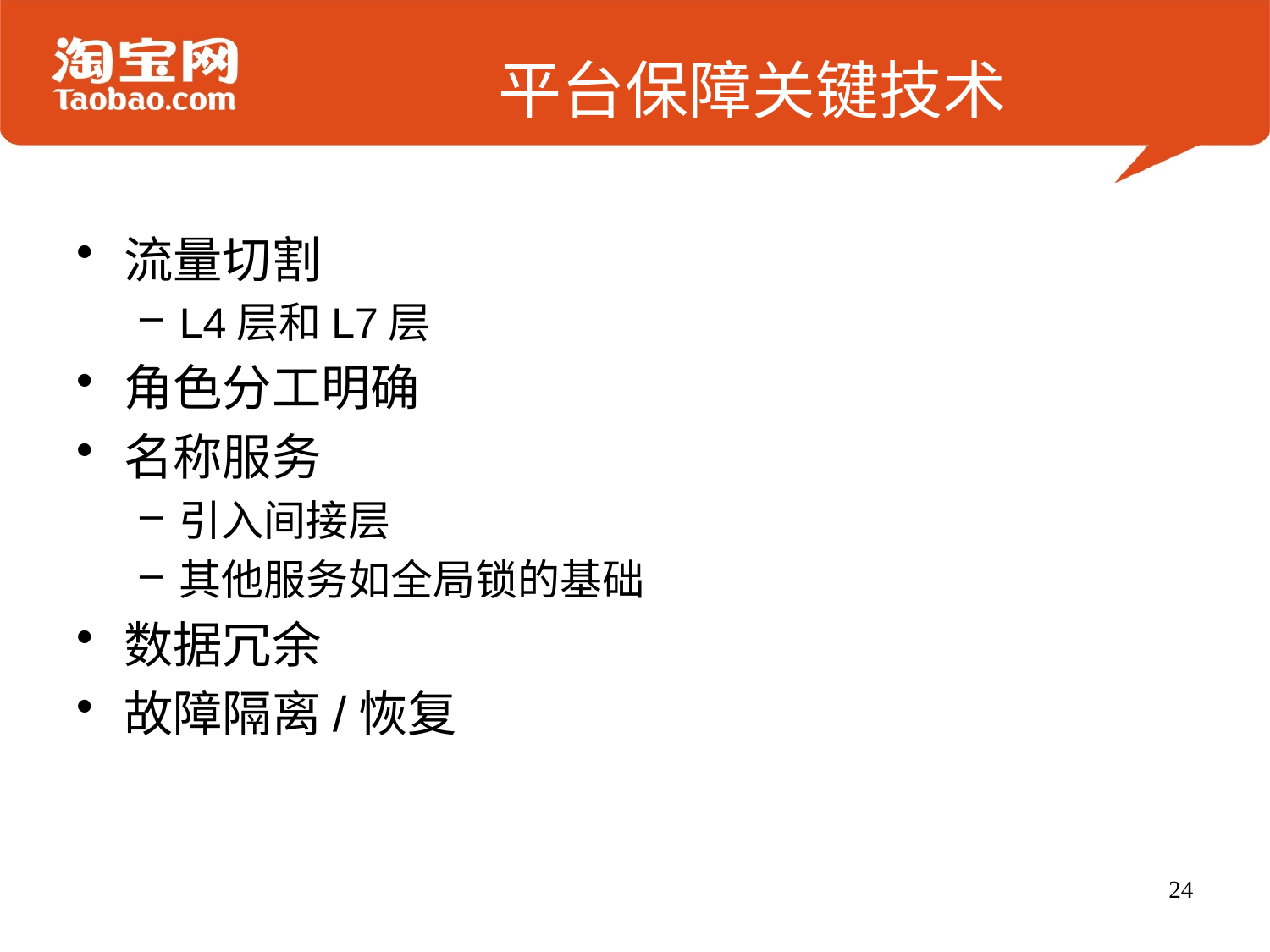

# 平台保障关键技术
流量切割
L4层和L7层
角色分工明确
名称服务
引入间接层
其他服务如全局锁的基础
数据冗余
故障隔离/恢复

24